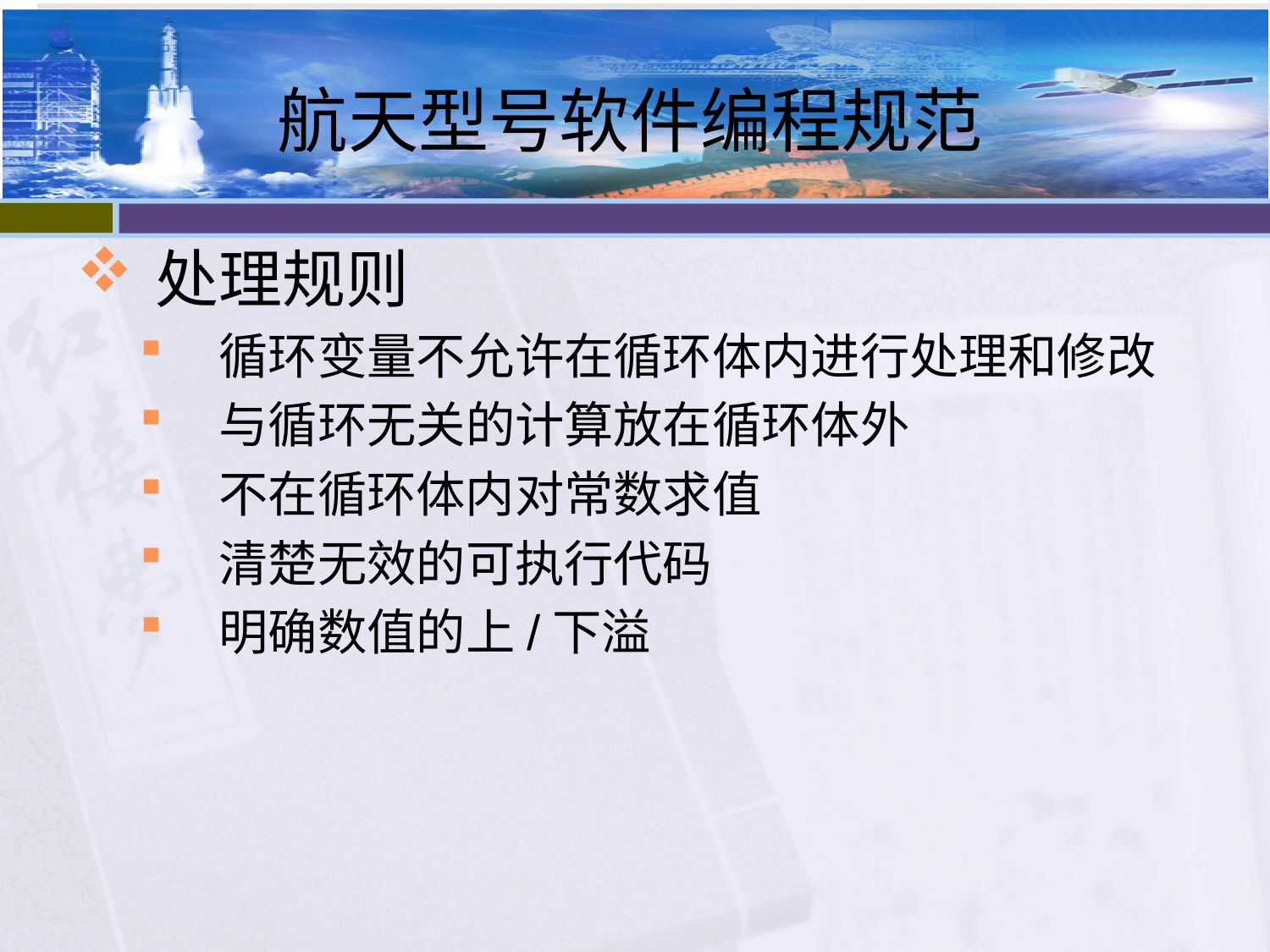

# 航天型号软件编程规范

处理规则
循环变量不允许在循环体内进行处理和修改
与循环无关的计算放在循环体外
不在循环体内对常数求值
清楚无效的可执行代码
明确数值的上/下溢